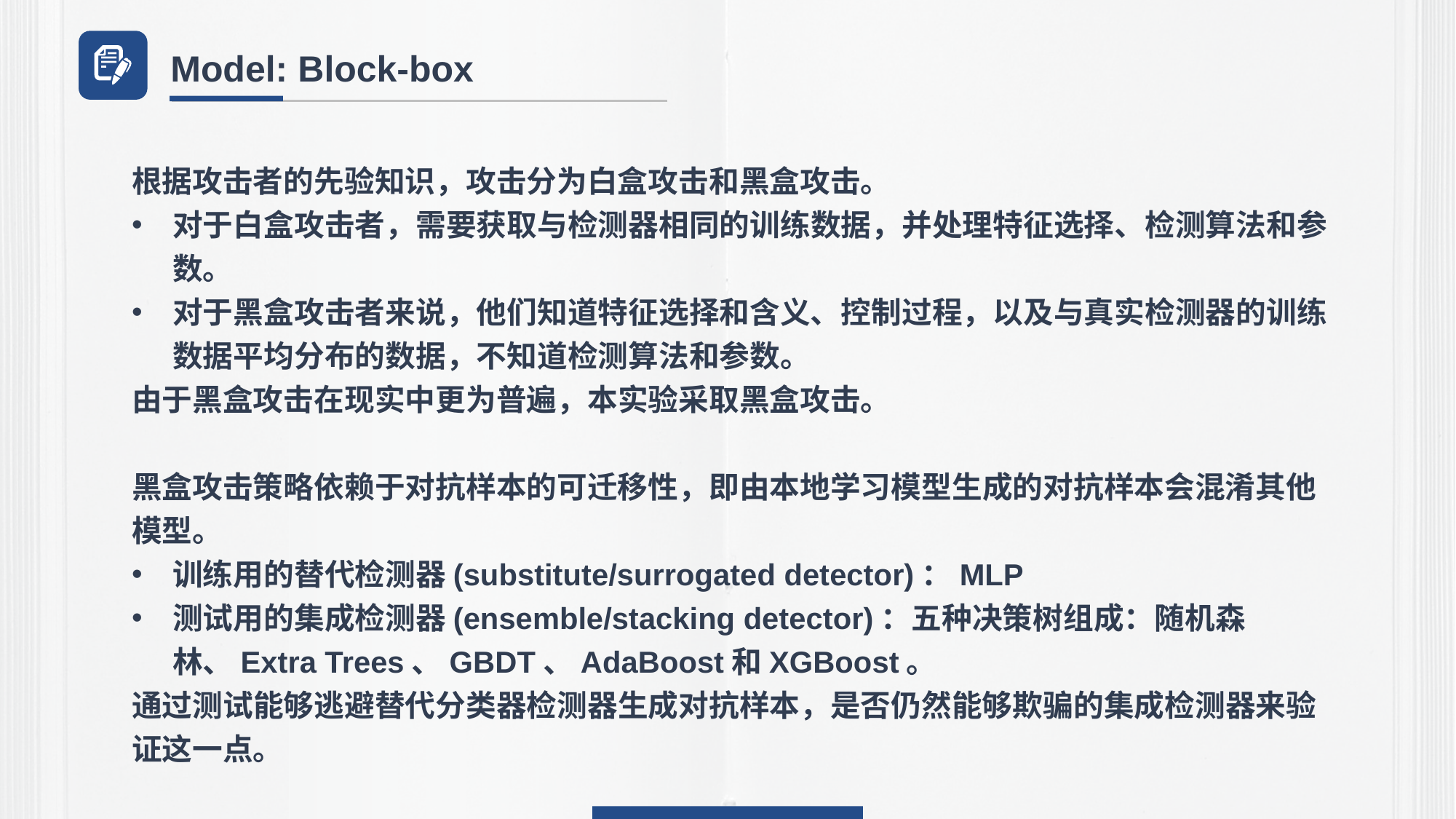

Model: Block-box

根据攻击者的先验知识，攻击分为白盒攻击和黑盒攻击。
对于白盒攻击者，需要获取与检测器相同的训练数据，并处理特征选择、检测算法和参数。
对于黑盒攻击者来说，他们知道特征选择和含义、控制过程，以及与真实检测器的训练数据平均分布的数据，不知道检测算法和参数。
由于黑盒攻击在现实中更为普遍，本实验采取黑盒攻击。

黑盒攻击策略依赖于对抗样本的可迁移性，即由本地学习模型生成的对抗样本会混淆其他模型。
训练用的替代检测器(substitute/surrogated detector)：MLP
测试用的集成检测器(ensemble/stacking detector)：五种决策树组成：随机森林、Extra Trees、GBDT、AdaBoost和XGBoost。
通过测试能够逃避替代分类器检测器生成对抗样本，是否仍然能够欺骗的集成检测器来验证这一点。